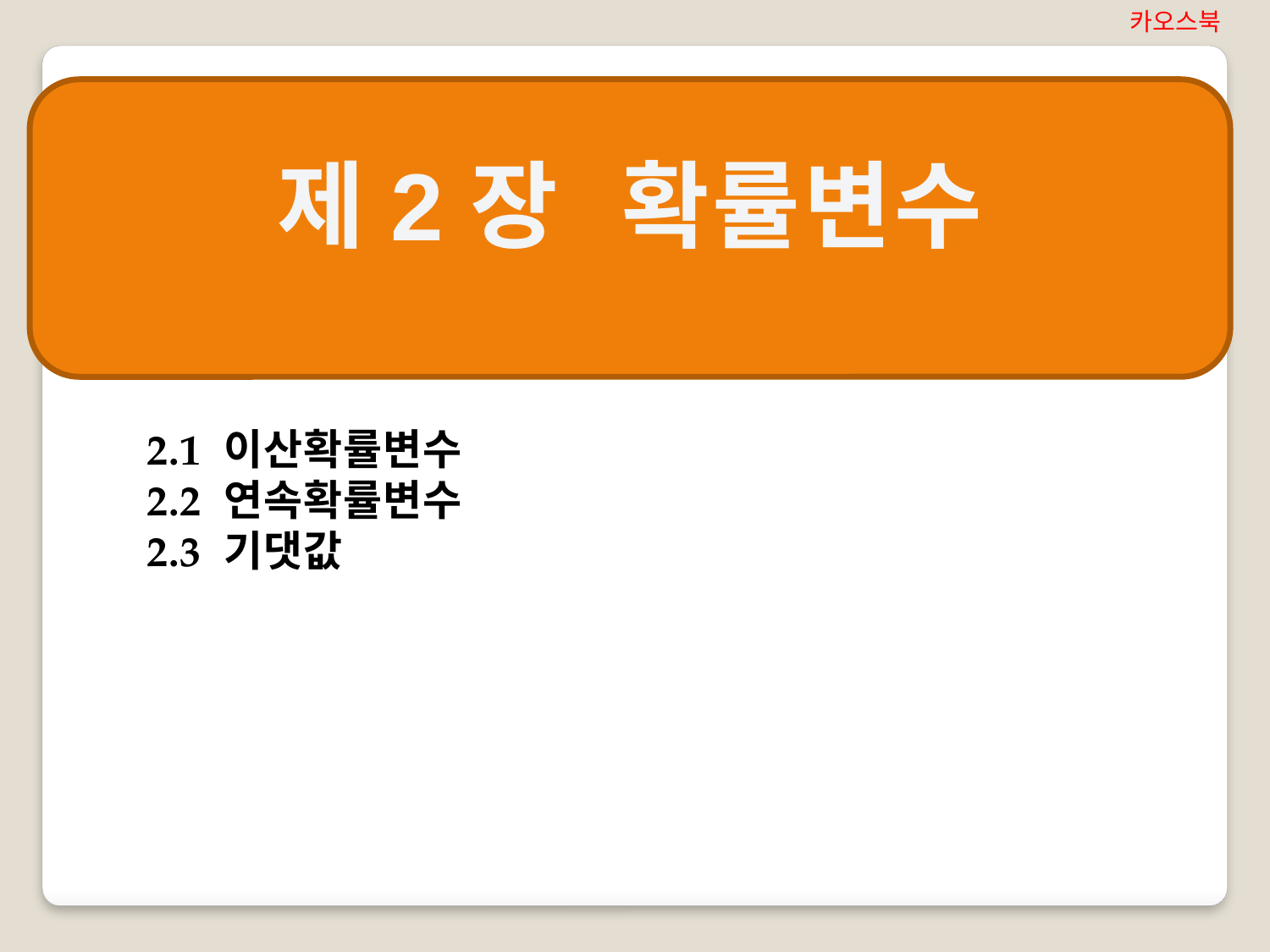

카오스북

제2장  확률변수
2.1 이산확률변수
2.2 연속확률변수
2.3 기댓값